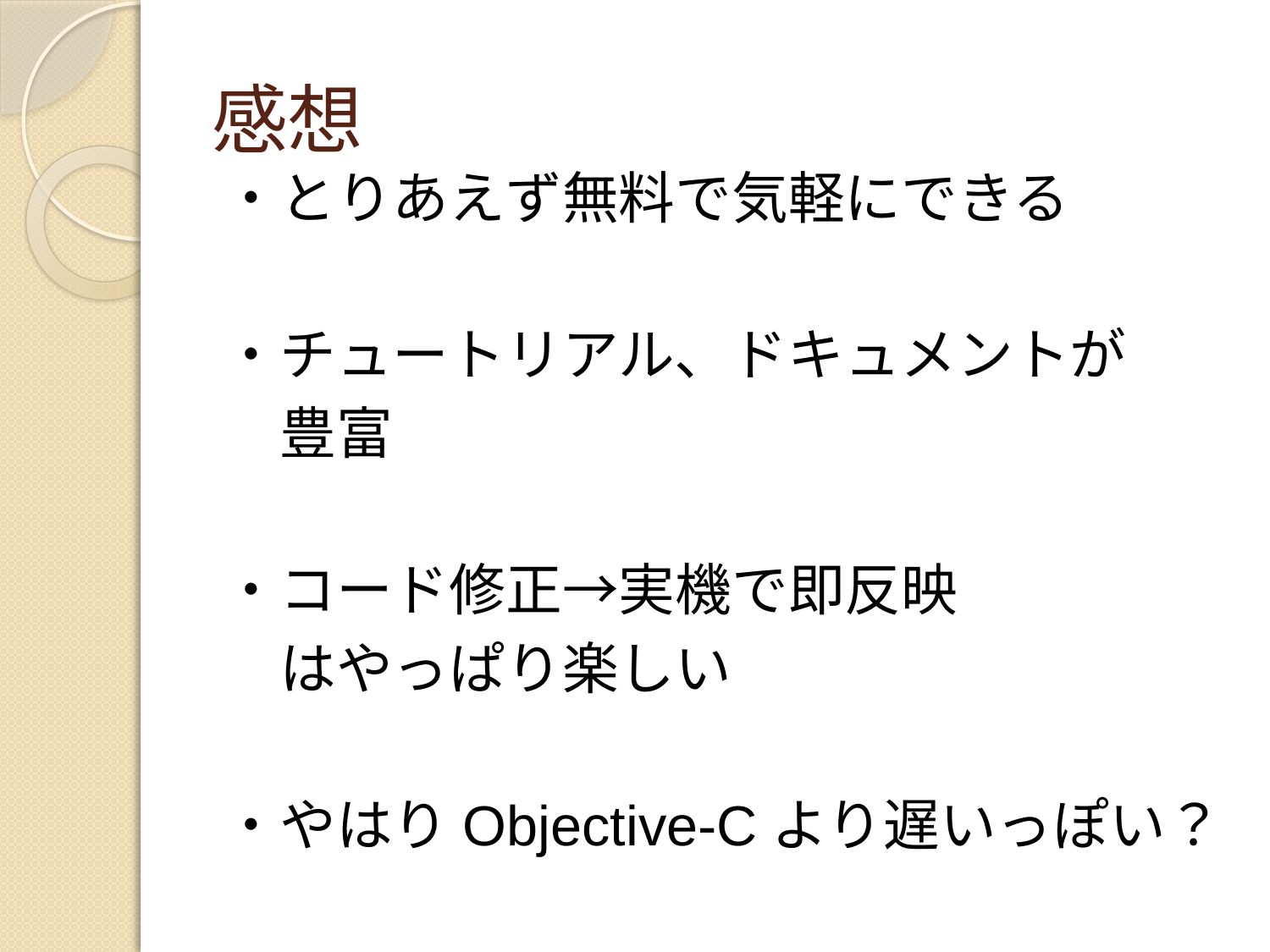

# 感想
・とりあえず無料で気軽にできる

・チュートリアル、ドキュメントが
　豊富

・コード修正→実機で即反映
　はやっぱり楽しい

・やはりObjective-Cより遅いっぽい？